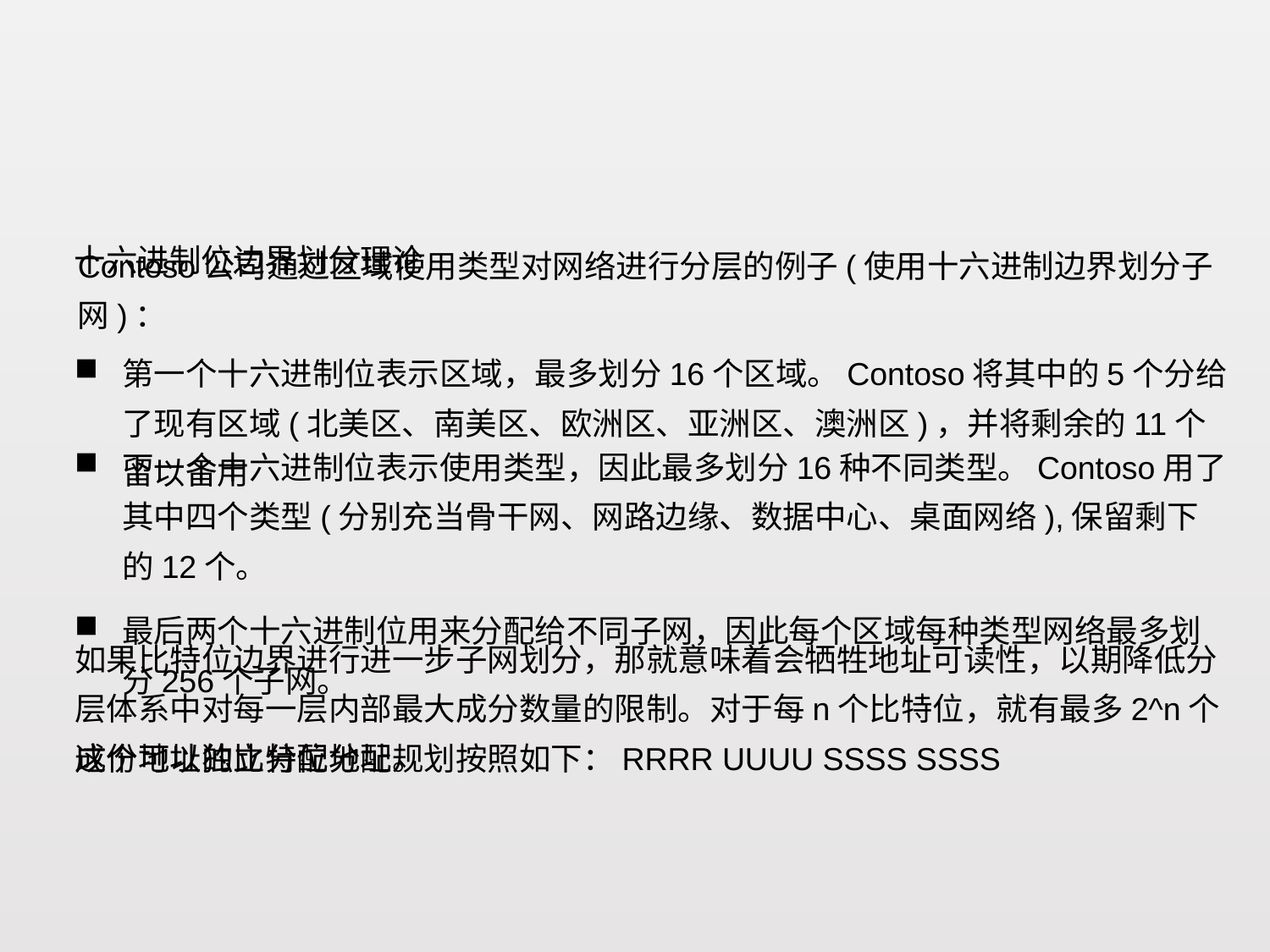

十六进制位边界划分理论
# Contoso公司通过区域使用类型对网络进行分层的例子(使用十六进制边界划分子网)：
第一个十六进制位表示区域，最多划分16个区域。Contoso将其中的5个分给了现有区域(北美区、南美区、欧洲区、亚洲区、澳洲区)，并将剩余的11个留以备用
下一个十六进制位表示使用类型，因此最多划分16种不同类型。Contoso用了其中四个类型(分别充当骨干网、网路边缘、数据中心、桌面网络),保留剩下的12个。
最后两个十六进制位用来分配给不同子网，因此每个区域每种类型网络最多划分256个子网。
这个地址的比特位分配规划按照如下：RRRR UUUU SSSS SSSS
如果比特位边界进行进一步子网划分，那就意味着会牺牲地址可读性，以期降低分层体系中对每一层内部最大成分数量的限制。对于每n个比特位，就有最多2^n个成份可以独立分配地址。